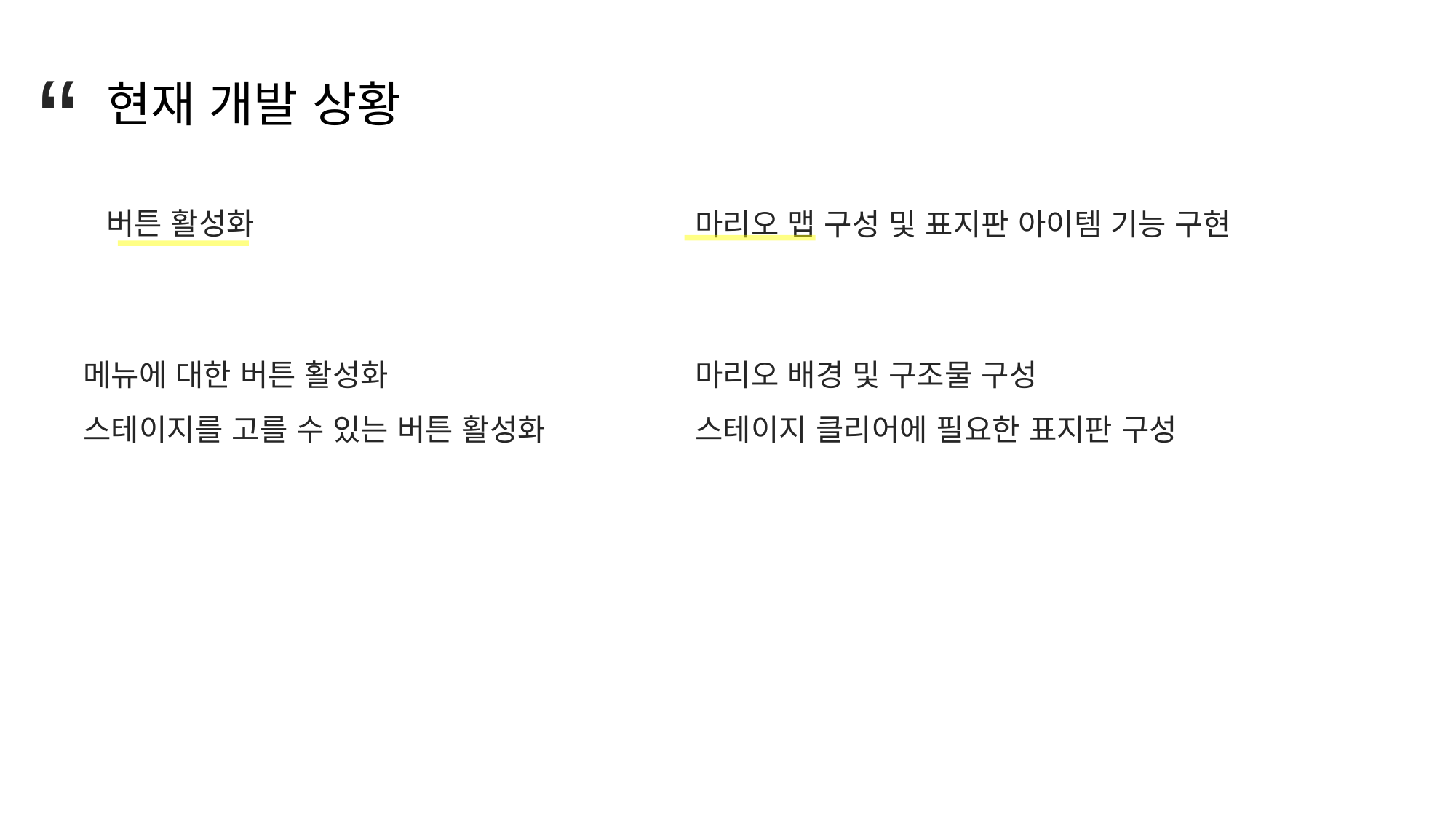

“
현재 개발 상황
버튼 활성화
마리오 맵 구성 및 표지판 아이템 기능 구현

마리오 배경 및 구조물 구성
스테이지 클리어에 필요한 표지판 구성
메뉴에 대한 버튼 활성화
스테이지를 고를 수 있는 버튼 활성화